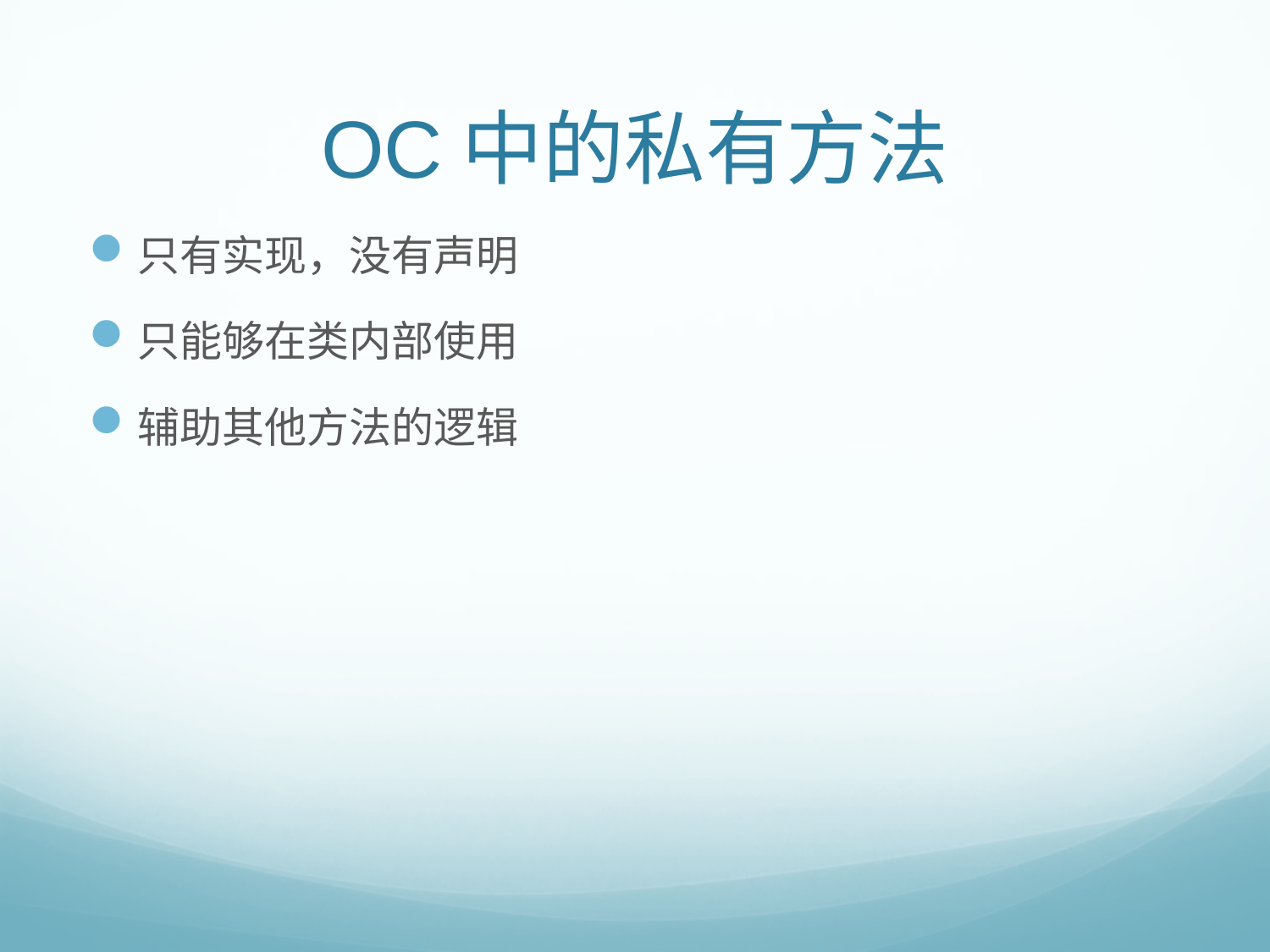

# OC中的私有方法
只有实现，没有声明
只能够在类内部使用
辅助其他方法的逻辑